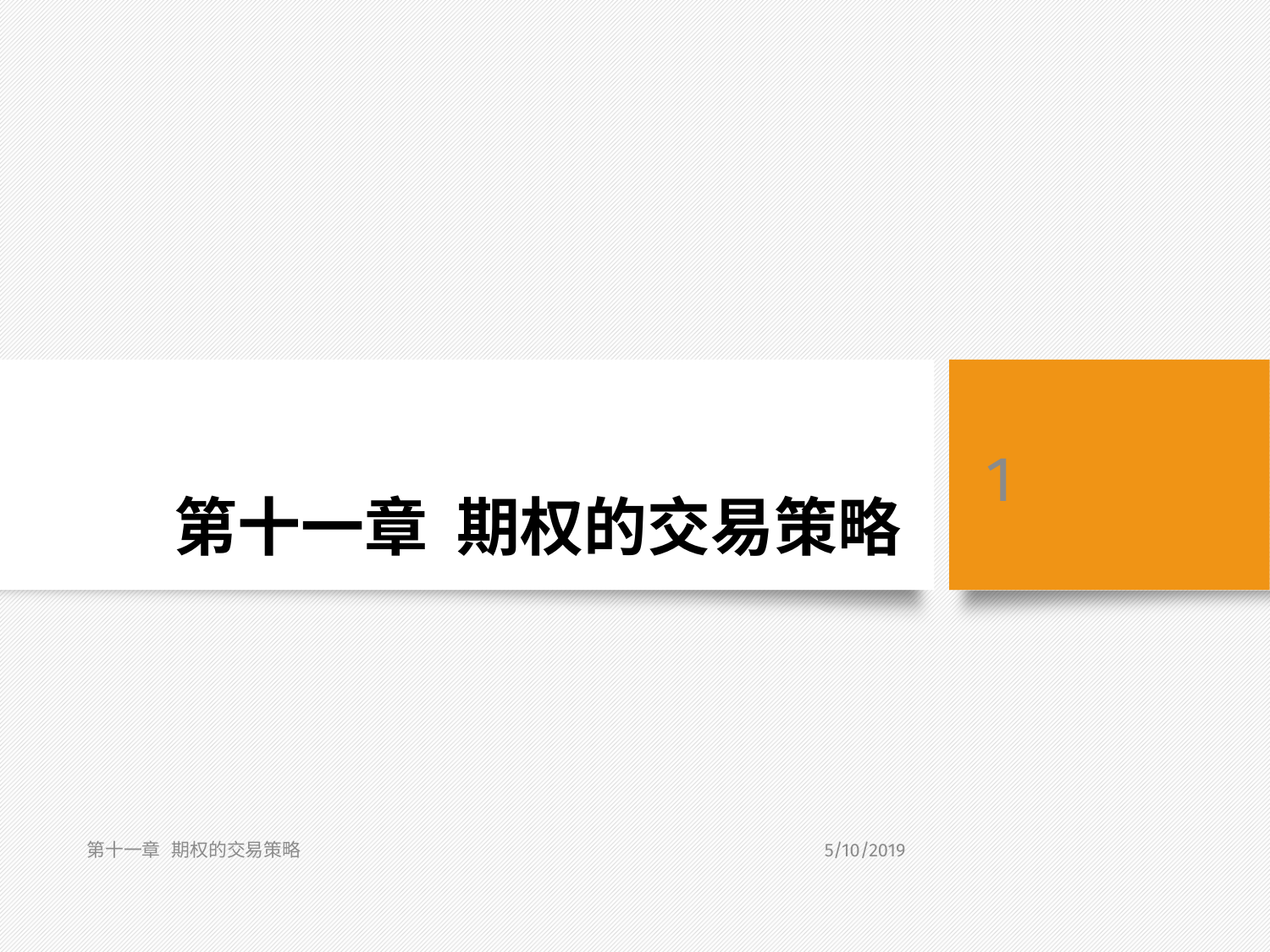

# 第十一章  期权的交易策略
1

5/10/2019
第十一章  期权的交易策略